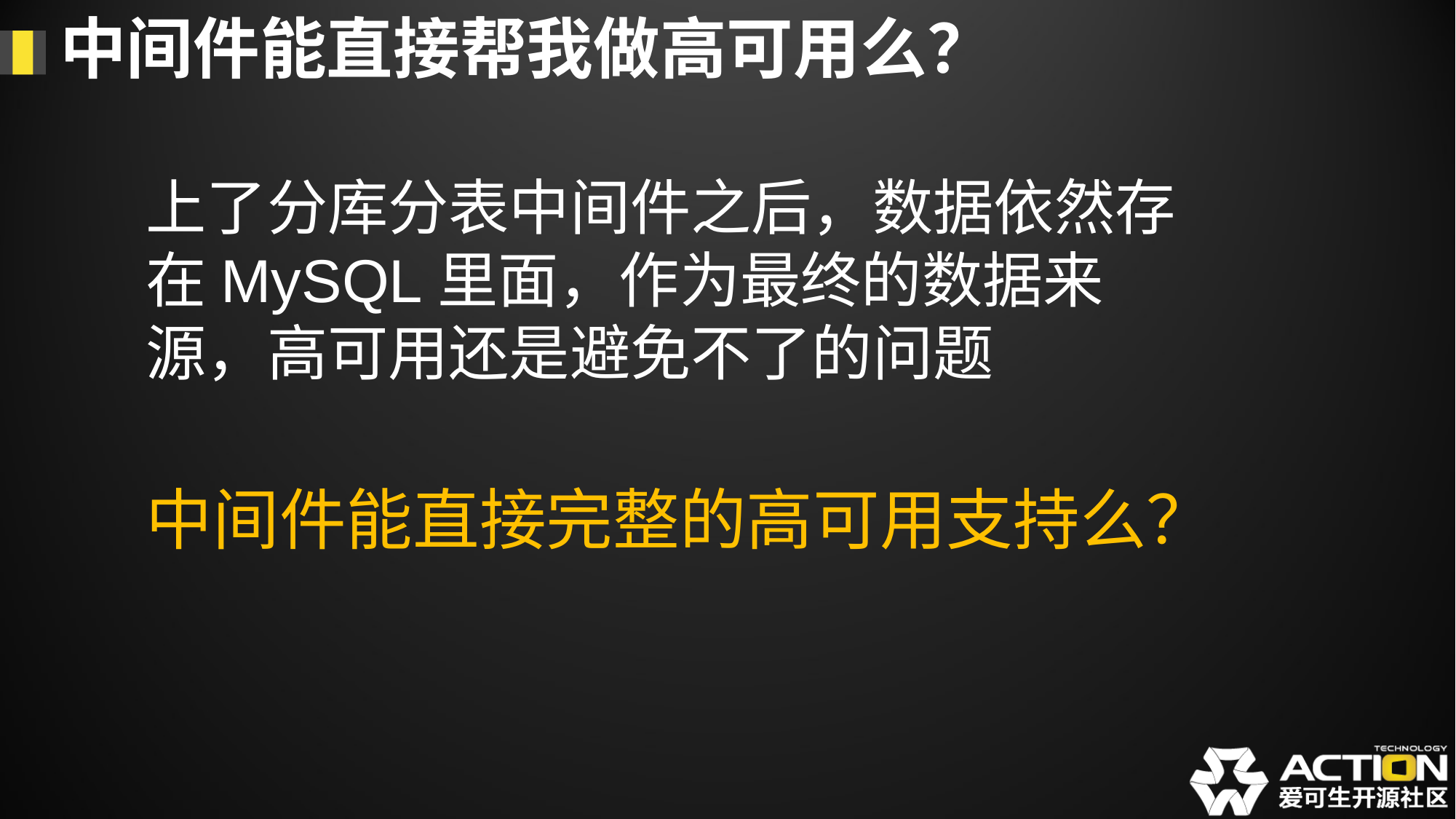

中间件能直接帮我做高可用么？
上了分库分表中间件之后，数据依然存在MySQL里面，作为最终的数据来源，高可用还是避免不了的问题
中间件能直接完整的高可用支持么？